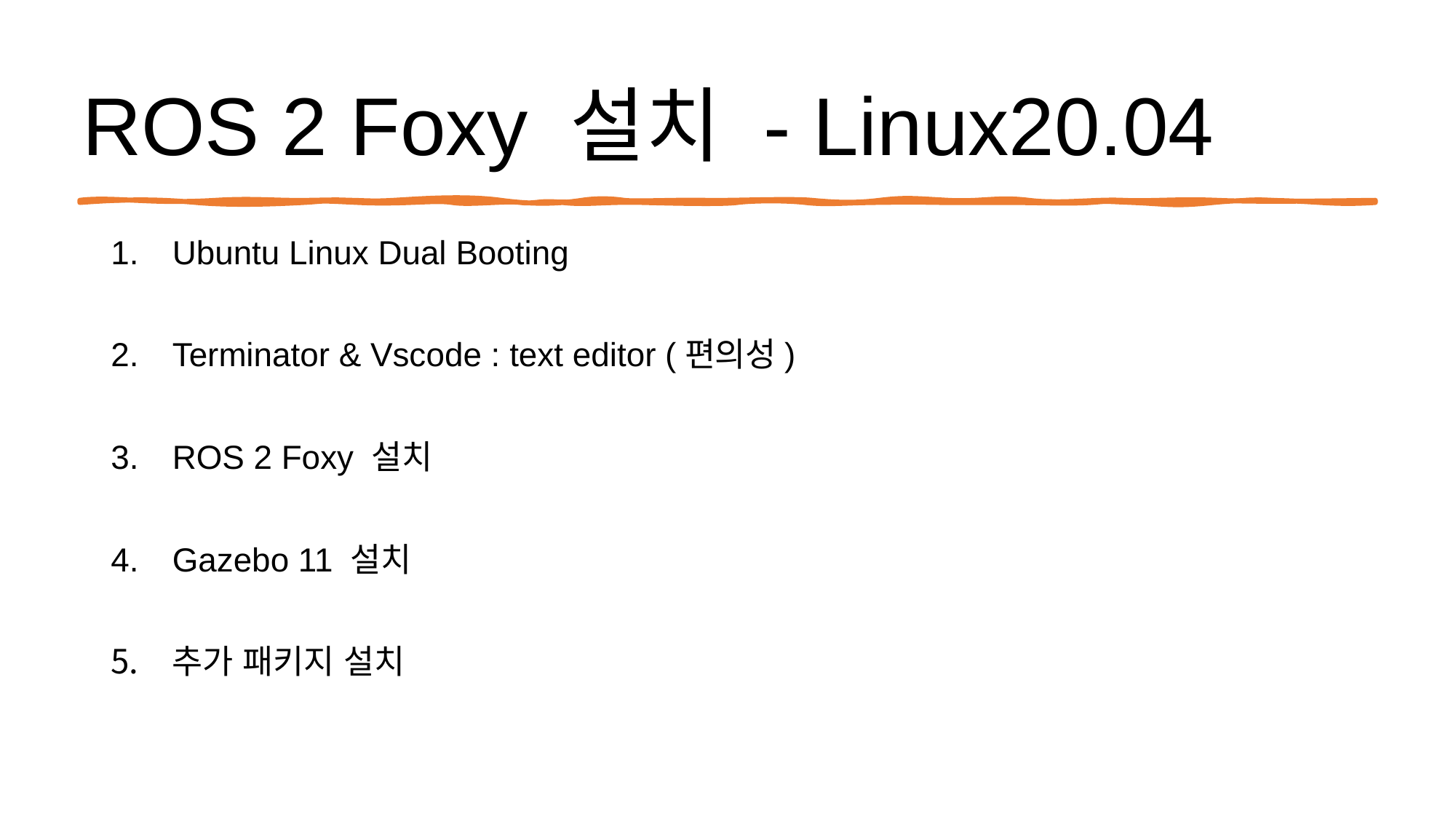

# ROS 2 Foxy 설치 - Linux20.04

Ubuntu Linux Dual Booting

Terminator & Vscode : text editor (편의성)

ROS 2 Foxy 설치

Gazebo 11 설치

추가 패키지 설치